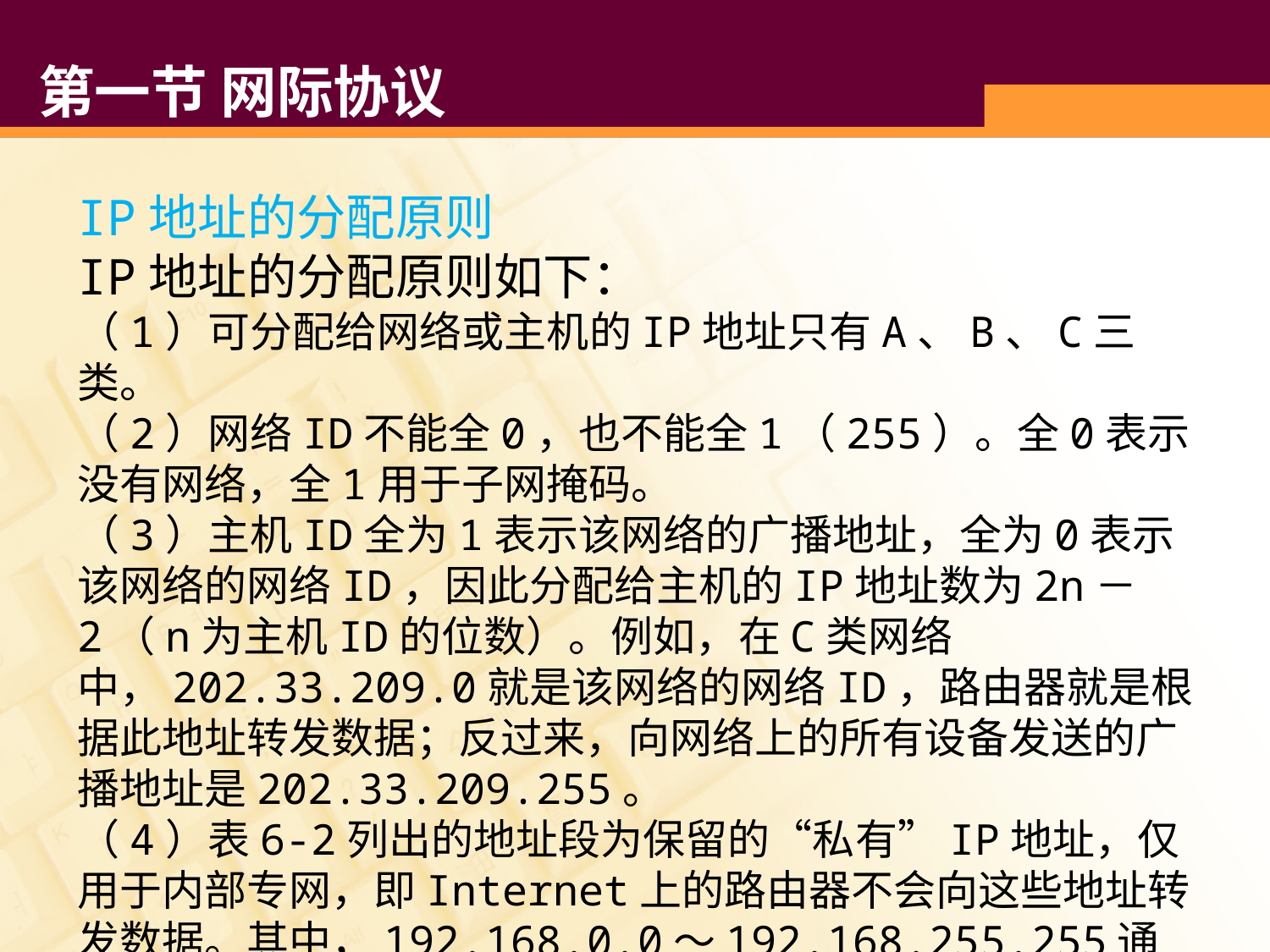

# 第一节 网际协议
IP地址的分配原则
IP地址的分配原则如下：
（1）可分配给网络或主机的IP地址只有A、B、C三类。
（2）网络ID不能全0，也不能全1（255）。全0表示没有网络，全1用于子网掩码。
（3）主机ID全为1表示该网络的广播地址，全为0表示该网络的网络ID，因此分配给主机的IP地址数为2n－2（n为主机ID的位数）。例如，在C类网络中，202.33.209.0就是该网络的网络ID，路由器就是根据此地址转发数据；反过来，向网络上的所有设备发送的广播地址是202.33.209.255。
（4）表6-2列出的地址段为保留的“私有”IP地址，仅用于内部专网，即Internet上的路由器不会向这些地址转发数据。其中，192.168.0.0～192.168.255.255通常用于小型局域网。